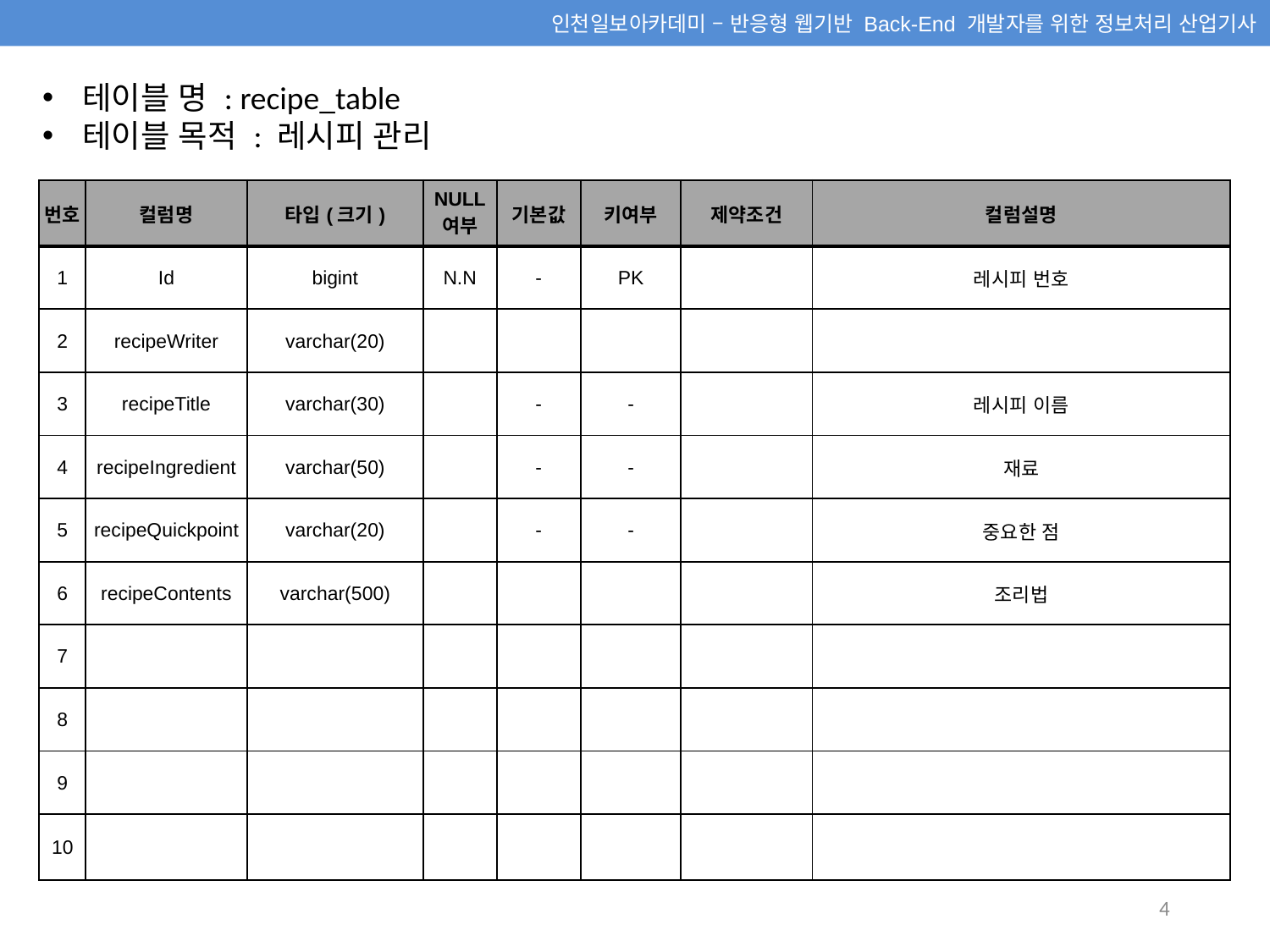

테이블 명 : recipe_table
테이블 목적 : 레시피 관리
| 번호 | 컬럼명 | 타입(크기) | NULL 여부 | 기본값 | 키여부 | 제약조건 | 컬럼설명 |
| --- | --- | --- | --- | --- | --- | --- | --- |
| 1 | Id | bigint | N.N | - | PK |  | 레시피 번호 |
| 2 | recipeWriter | varchar(20) |  |  |  |  |  |
| 3 | recipeTitle | varchar(30) |  | - | - |  | 레시피 이름 |
| 4 | recipeIngredient | varchar(50) |  | - | - |  | 재료 |
| 5 | recipeQuickpoint | varchar(20) |  | - | - |  | 중요한 점 |
| 6 | recipeContents | varchar(500) |  |  |  |  | 조리법 |
| 7 |  |  |  |  |  |  |  |
| 8 |  |  |  |  |  |  |  |
| 9 |  |  |  |  |  |  |  |
| 10 |  |  |  |  |  |  |  |
4